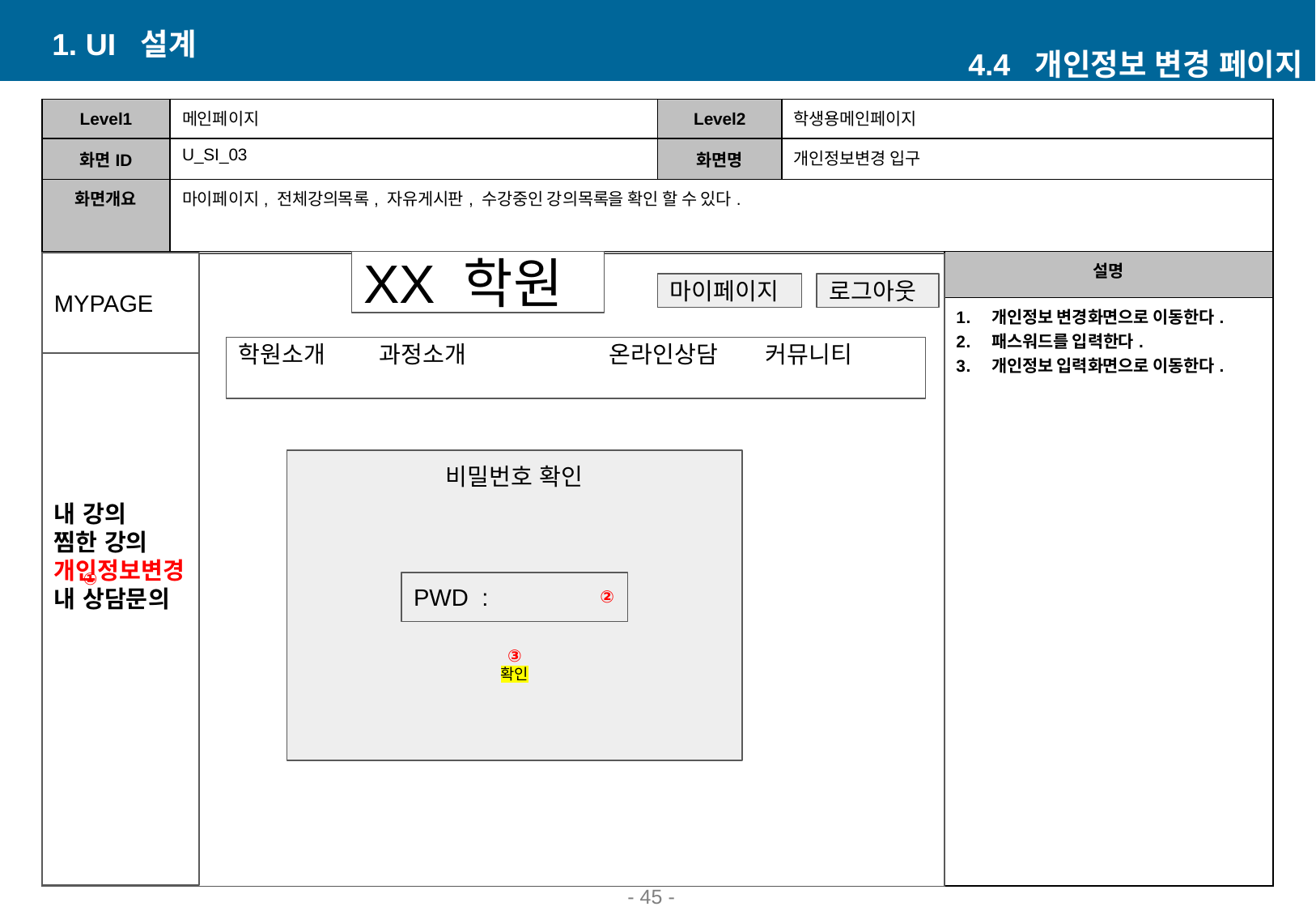

1. UI  설계
4.4  개인정보 변경 페이지
| Level1 | 메인페이지 | Level2 | 학생용메인페이지 |  |
| --- | --- | --- | --- | --- |
| 화면ID | U\_SI\_03 | 화면명 | 개인정보변경 입구 |  |
| 화면개요 | 마이페이지, 전체강의목록, 자유게시판, 수강중인 강의목록을 확인 할 수 있다. |  |  |  |
|  |  |  |  | 설명 |
|  |  |  |  | 개인정보 변경화면으로 이동한다. 패스워드를 입력한다. 개인정보 입력화면으로 이동한다. |
XX 학원
MYPAGE

내 강의
찜한 강의
개인정보변경
내 상담문의

마이페이지
로그아웃
학원소개        과정소개         	 온라인상담       커뮤니티
①
④
⑤
②

비밀번호 확인
③
①
PWD  :
②
③
확인

- 45 -